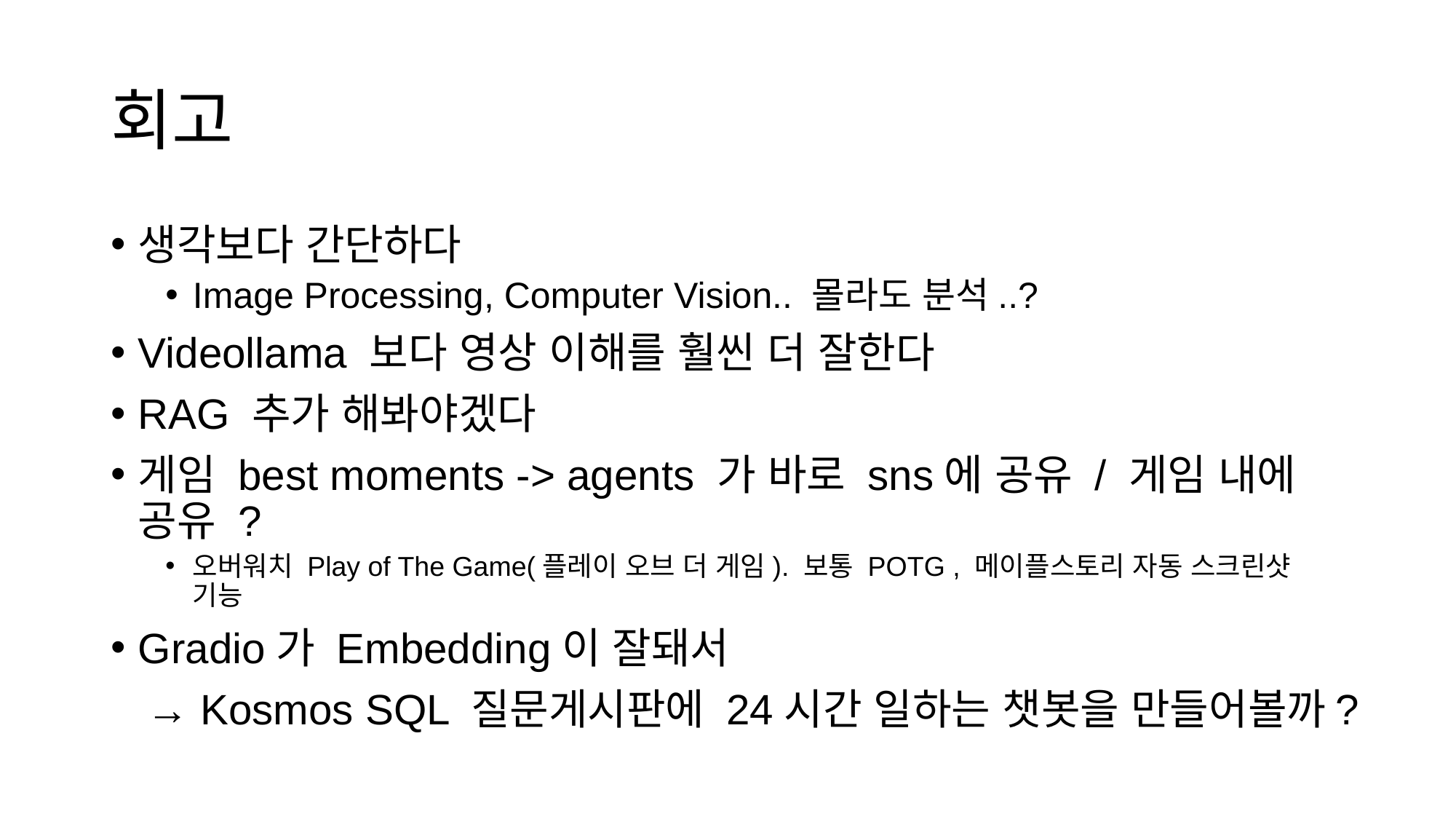

# 회고
생각보다 간단하다
Image Processing, Computer Vision.. 몰라도 분석..?
Videollama 보다 영상 이해를 훨씬 더 잘한다
RAG 추가 해봐야겠다
게임 best moments -> agents 가 바로 sns에 공유 / 게임 내에 공유 ?
오버워치 Play of The Game(플레이 오브 더 게임). 보통 POTG , 메이플스토리 자동 스크린샷 기능
Gradio가 Embedding이 잘돼서
   → Kosmos SQL 질문게시판에 24시간 일하는 챗봇을 만들어볼까?